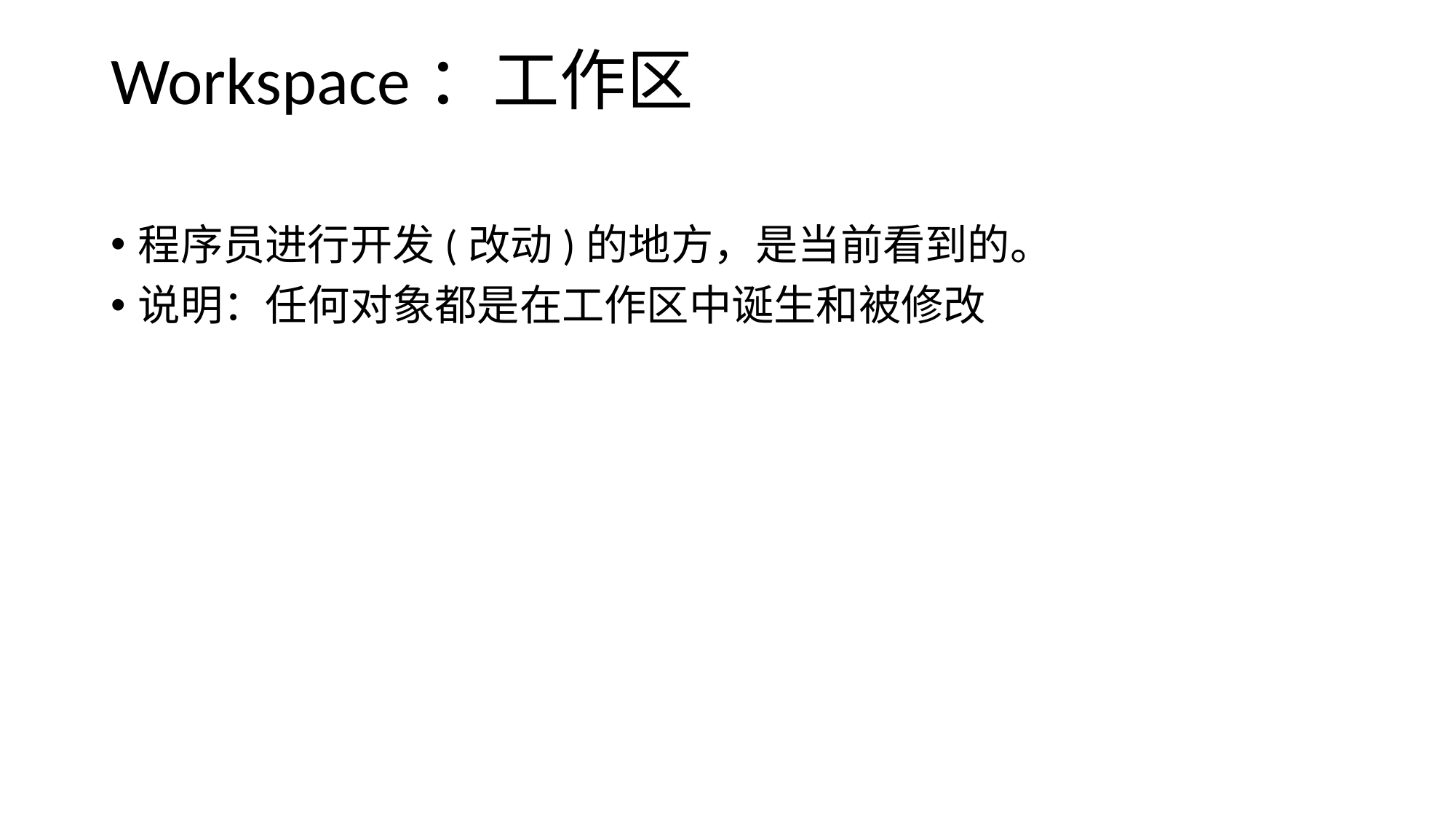

# Workspace：工作区
程序员进行开发(改动)的地方，是当前看到的。
说明：任何对象都是在工作区中诞生和被修改